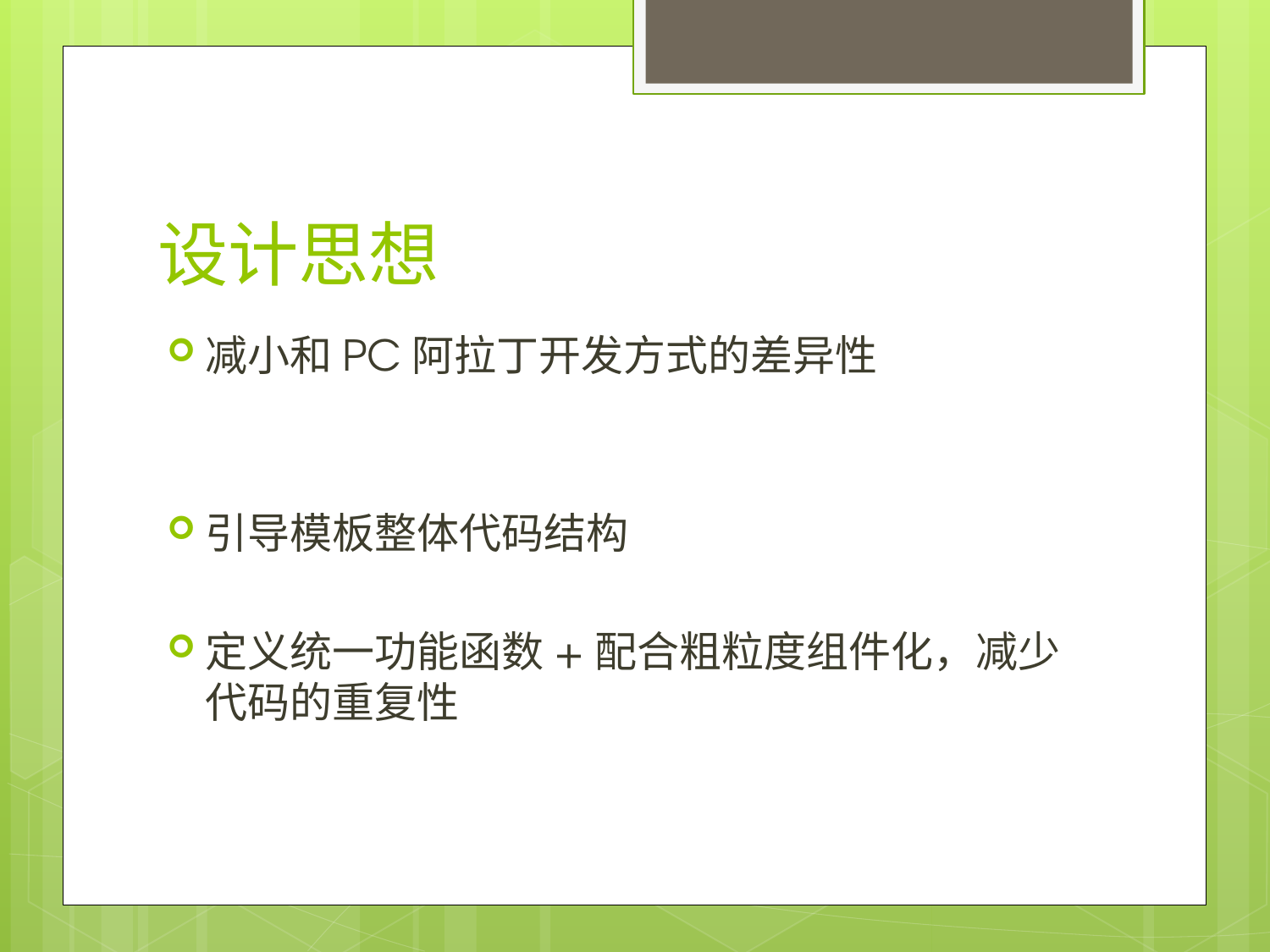

# 设计思想
减小和PC阿拉丁开发方式的差异性

引导模板整体代码结构

定义统一功能函数+配合粗粒度组件化，减少代码的重复性